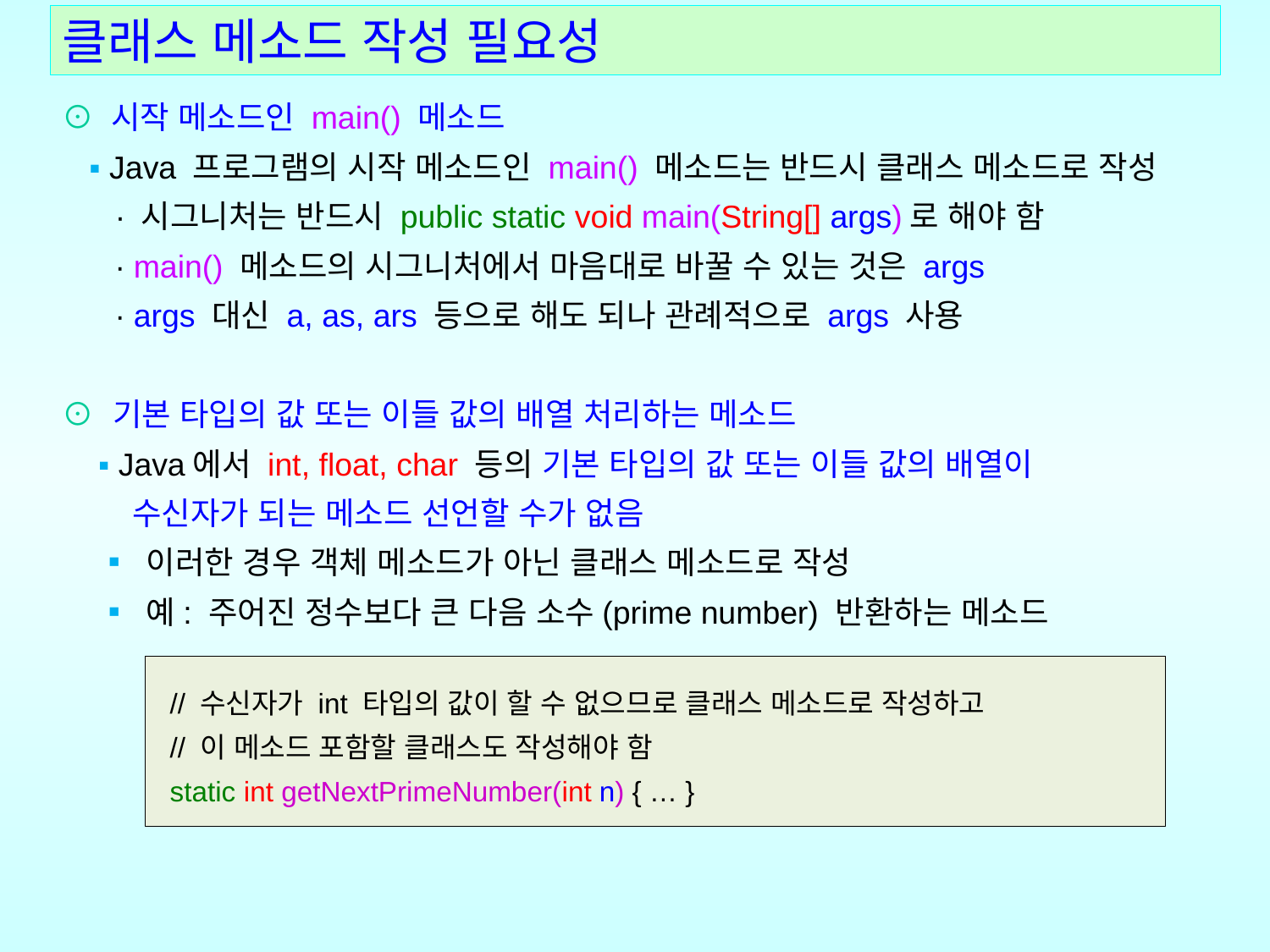

# 클래스 메소드 작성 필요성
⊙ 시작 메소드인 main() 메소드
   ▪ Java 프로그램의 시작 메소드인 main() 메소드는 반드시 클래스 메소드로 작성
      ∙ 시그니처는 반드시 public static void main(String[] args)로 해야 함
      ∙ main() 메소드의 시그니처에서 마음대로 바꿀 수 있는 것은 args
      ∙ args 대신 a, as, ars 등으로 해도 되나 관례적으로 args 사용

⊙ 기본 타입의 값 또는 이들 값의 배열 처리하는 메소드
    ▪ Java에서 int, float, char 등의 기본 타입의 값 또는 이들 값의 배열이
       수신자가 되는 메소드 선언할 수가 없음
    ▪ 이러한 경우 객체 메소드가 아닌 클래스 메소드로 작성
    ▪ 예: 주어진 정수보다 큰 다음 소수(prime number) 반환하는 메소드

// 수신자가 int 타입의 값이 할 수 없으므로 클래스 메소드로 작성하고
// 이 메소드 포함할 클래스도 작성해야 함
static int getNextPrimeNumber(int n) { … }